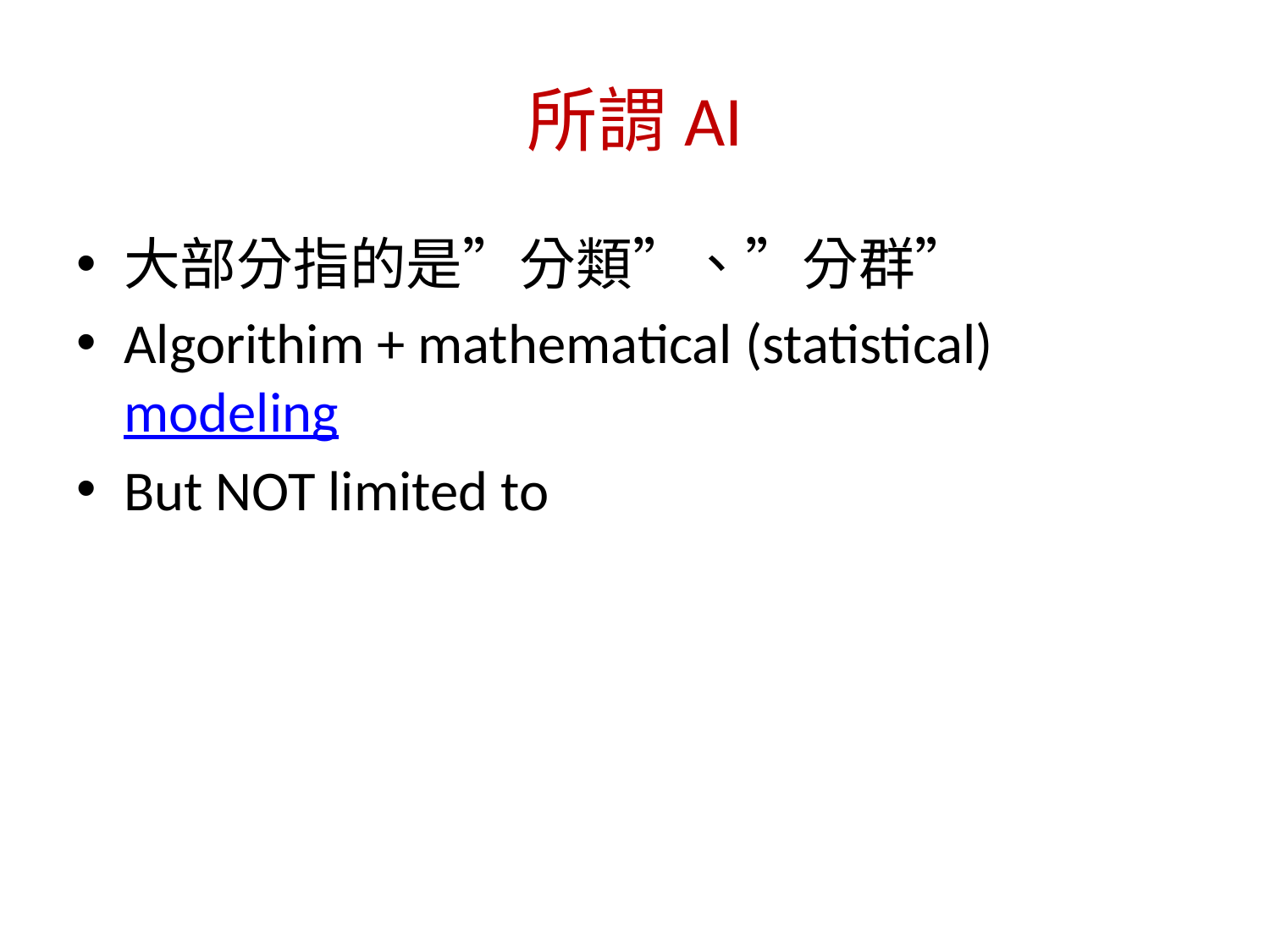

# 所謂AI
大部分指的是”分類”、”分群”
Algorithim + mathematical (statistical) modeling
But NOT limited to